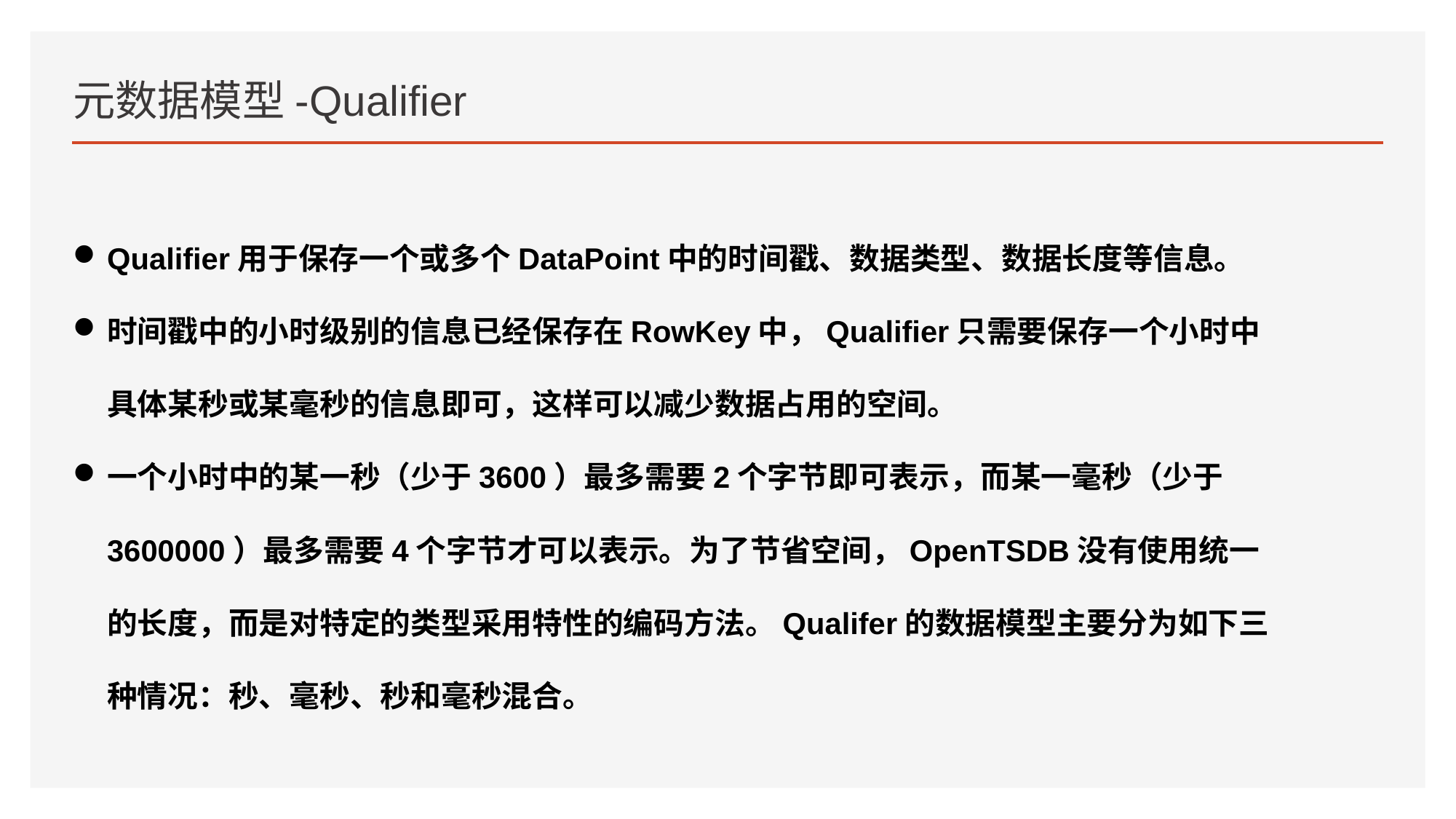

# 元数据模型-Qualifier
Qualifier用于保存一个或多个DataPoint中的时间戳、数据类型、数据长度等信息。
时间戳中的小时级别的信息已经保存在RowKey中，Qualifier只需要保存一个小时中具体某秒或某毫秒的信息即可，这样可以减少数据占用的空间。
一个小时中的某一秒（少于3600）最多需要2个字节即可表示，而某一毫秒（少于3600000）最多需要4个字节才可以表示。为了节省空间，OpenTSDB没有使用统一的长度，而是对特定的类型采用特性的编码方法。Qualifer的数据模型主要分为如下三种情况：秒、毫秒、秒和毫秒混合。